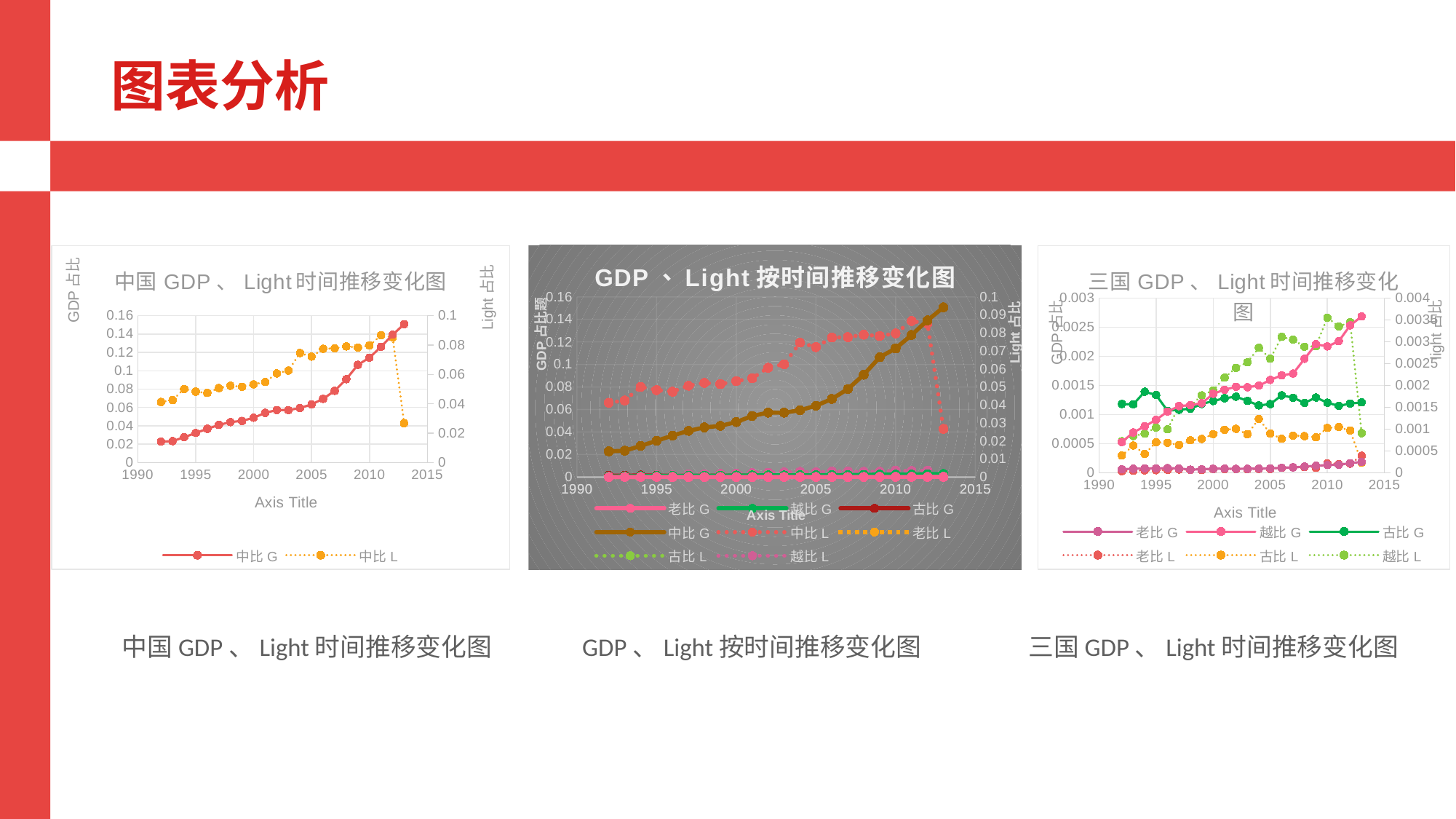

图表分析

### Chart: 中国GDP、Light时间推移变化图

| Category | 中比G | 中比L |
|---|---|---|

### Chart: GDP、Light按时间推移变化图

| Category | 老比G | 越比G | 古比G | 中比G | 中比L | 老比L | 古比L | 越比L |
|---|---|---|---|---|---|---|---|---|

### Chart: 三国GDP、Light时间推移变化图

| Category | 老比G | 越比G | 古比G | 老比L | 古比L | 越比L |
|---|---|---|---|---|---|---|
 中国GDP、Light时间推移变化图               GDP、Light按时间推移变化图                   三国GDP、Light时间推移变化图